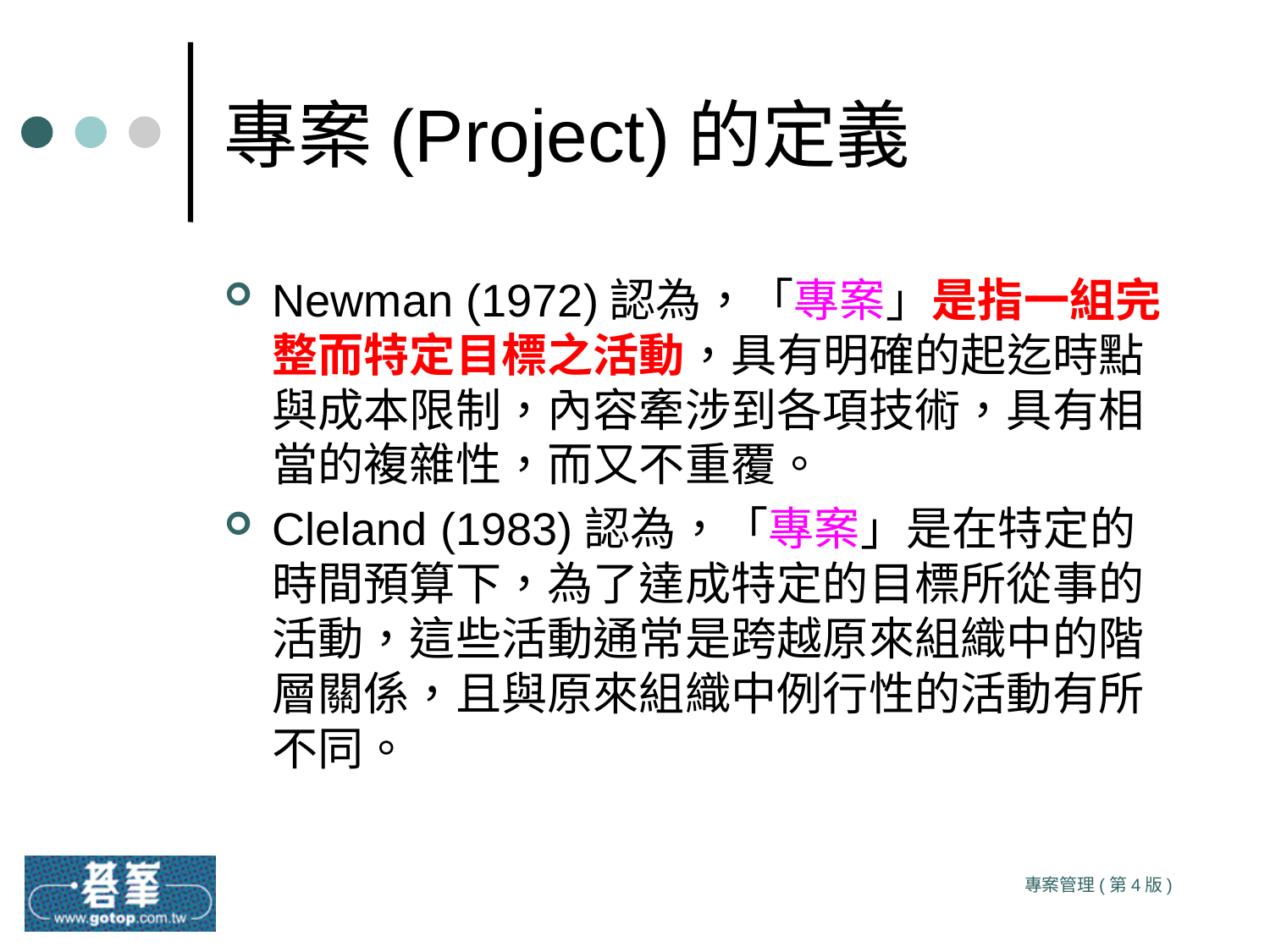

# 專案(Project)的定義
Newman (1972)認為，「專案」是指一組完整而特定目標之活動，具有明確的起迄時點與成本限制，內容牽涉到各項技術，具有相當的複雜性，而又不重覆。
Cleland (1983)認為，「專案」是在特定的時間預算下，為了達成特定的目標所從事的活動，這些活動通常是跨越原來組織中的階層關係，且與原來組織中例行性的活動有所不同。
專案管理(第4版)